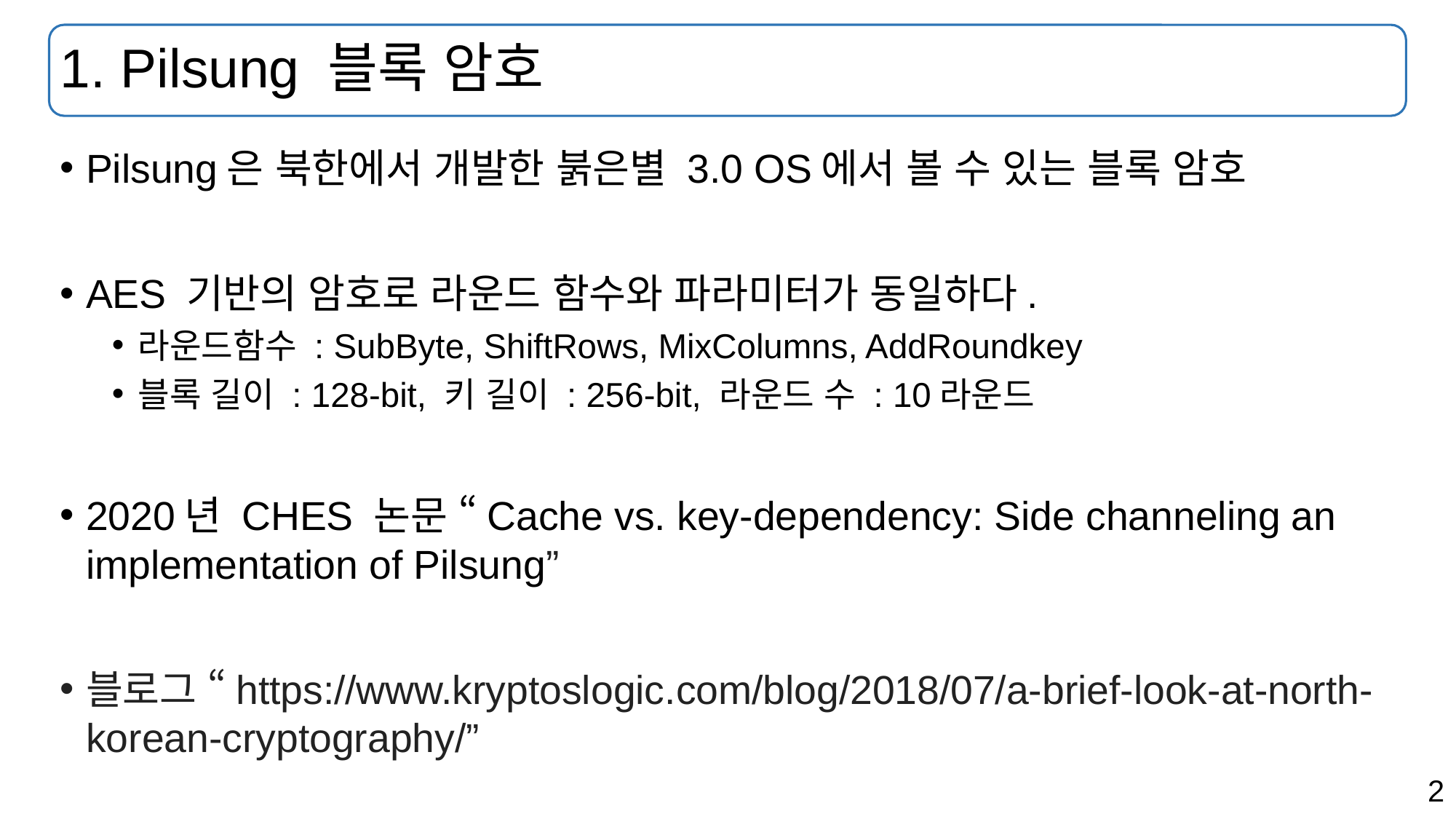

# 1. Pilsung 블록 암호
Pilsung은 북한에서 개발한 붉은별 3.0 OS에서 볼 수 있는 블록 암호

AES 기반의 암호로 라운드 함수와 파라미터가 동일하다.
라운드함수 : SubByte, ShiftRows, MixColumns, AddRoundkey
블록 길이 : 128-bit, 키 길이 : 256-bit, 라운드 수 : 10라운드

2020년 CHES 논문 “Cache vs. key-dependency: Side channeling an implementation of Pilsung”

블로그 “https://www.kryptoslogic.com/blog/2018/07/a-brief-look-at-north-korean-cryptography/”